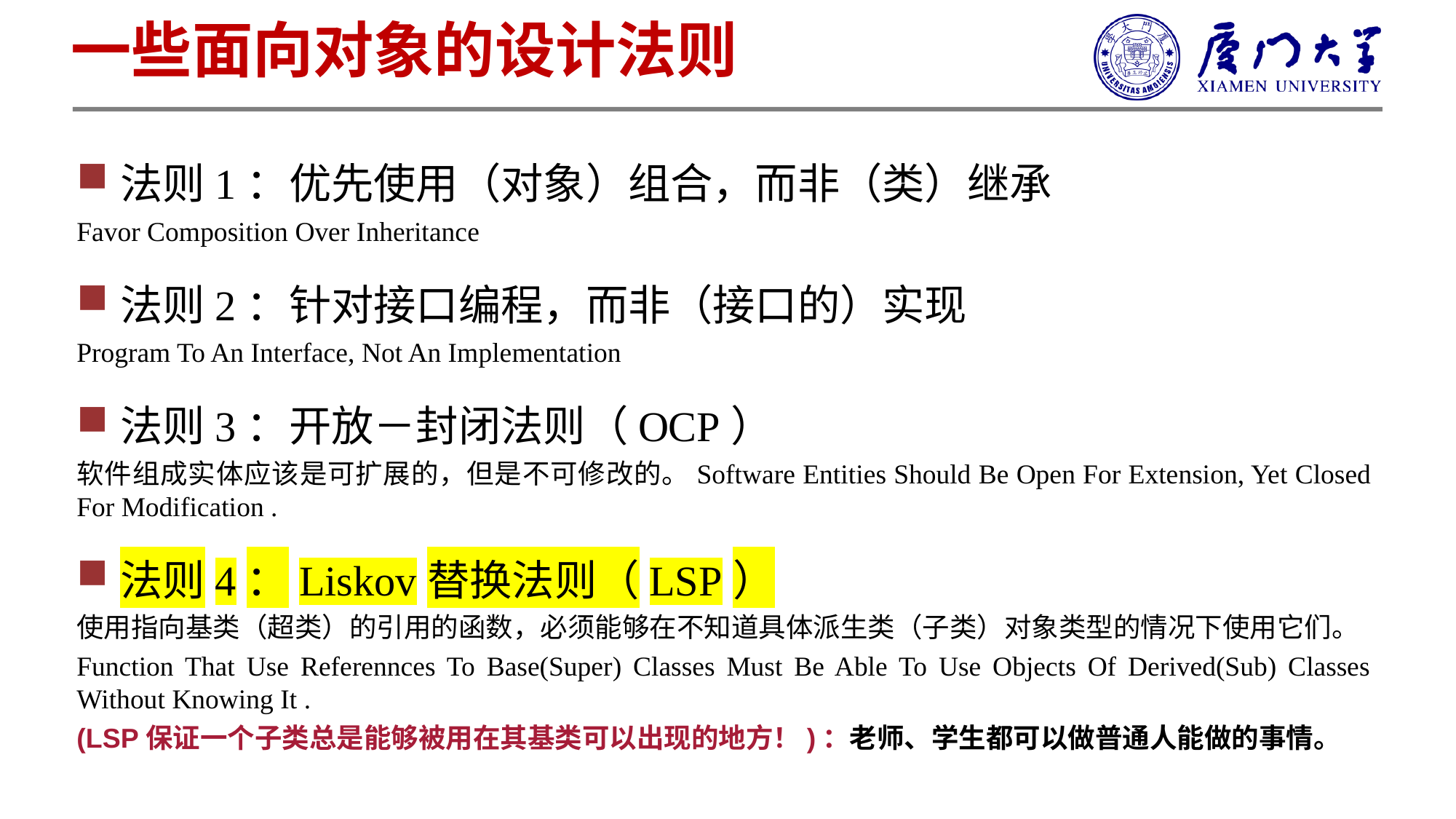

一些面向对象的设计法则
法则1：优先使用（对象）组合，而非（类）继承
Favor Composition Over Inheritance
法则2：针对接口编程，而非（接口的）实现
Program To An Interface, Not An Implementation
法则3：开放－封闭法则（OCP）
软件组成实体应该是可扩展的，但是不可修改的。Software Entities Should Be Open For Extension, Yet Closed For Modification .
法则4：Liskov替换法则（LSP）
使用指向基类（超类）的引用的函数，必须能够在不知道具体派生类（子类）对象类型的情况下使用它们。
Function That Use Referennces To Base(Super) Classes Must Be Able To Use Objects Of Derived(Sub) Classes Without Knowing It .
(LSP保证一个子类总是能够被用在其基类可以出现的地方！)：老师、学生都可以做普通人能做的事情。